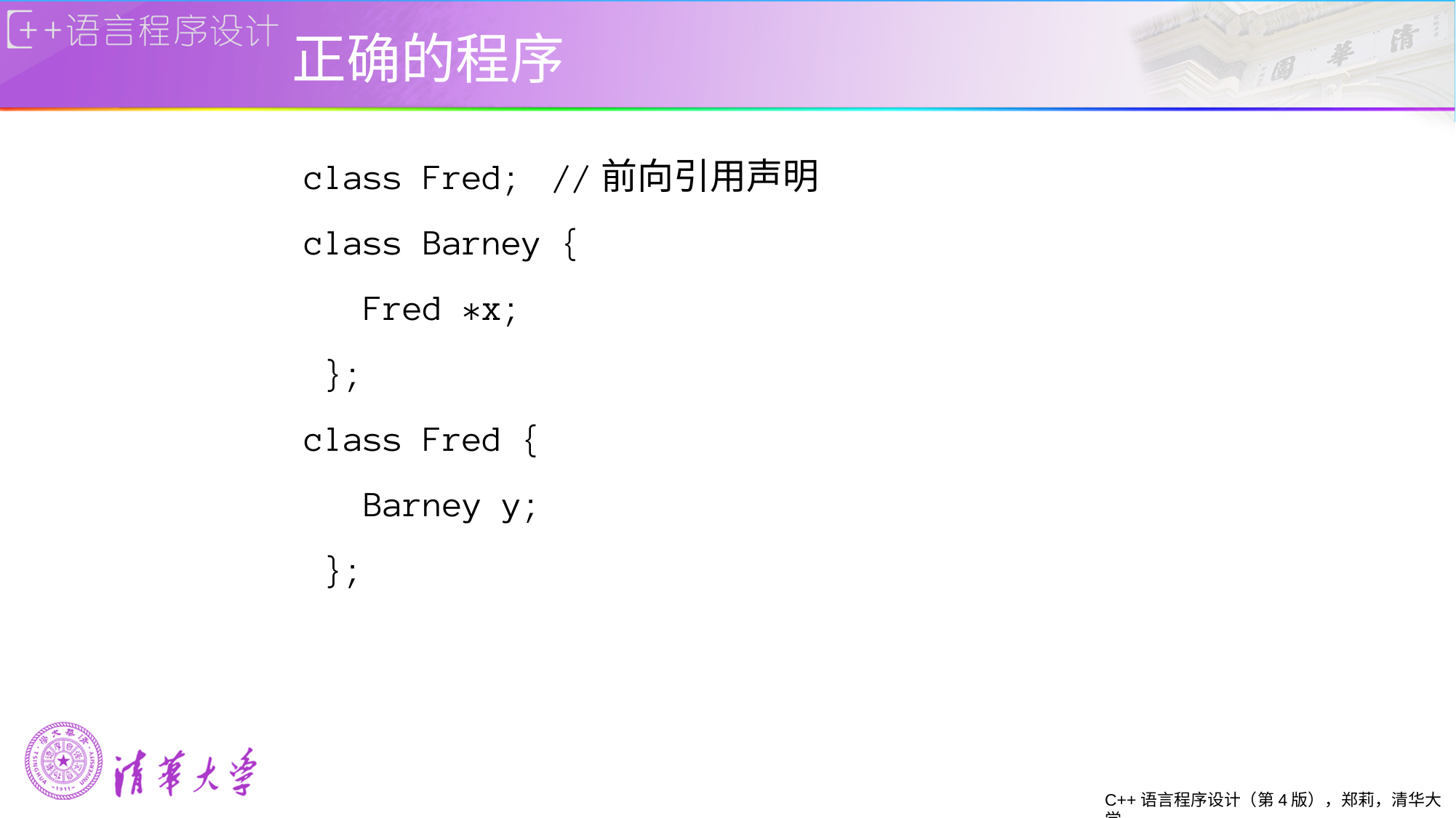

# 正确的程序
class Fred;	//前向引用声明
class Barney {
   Fred *x;
 };
class Fred {
   Barney y;
 };